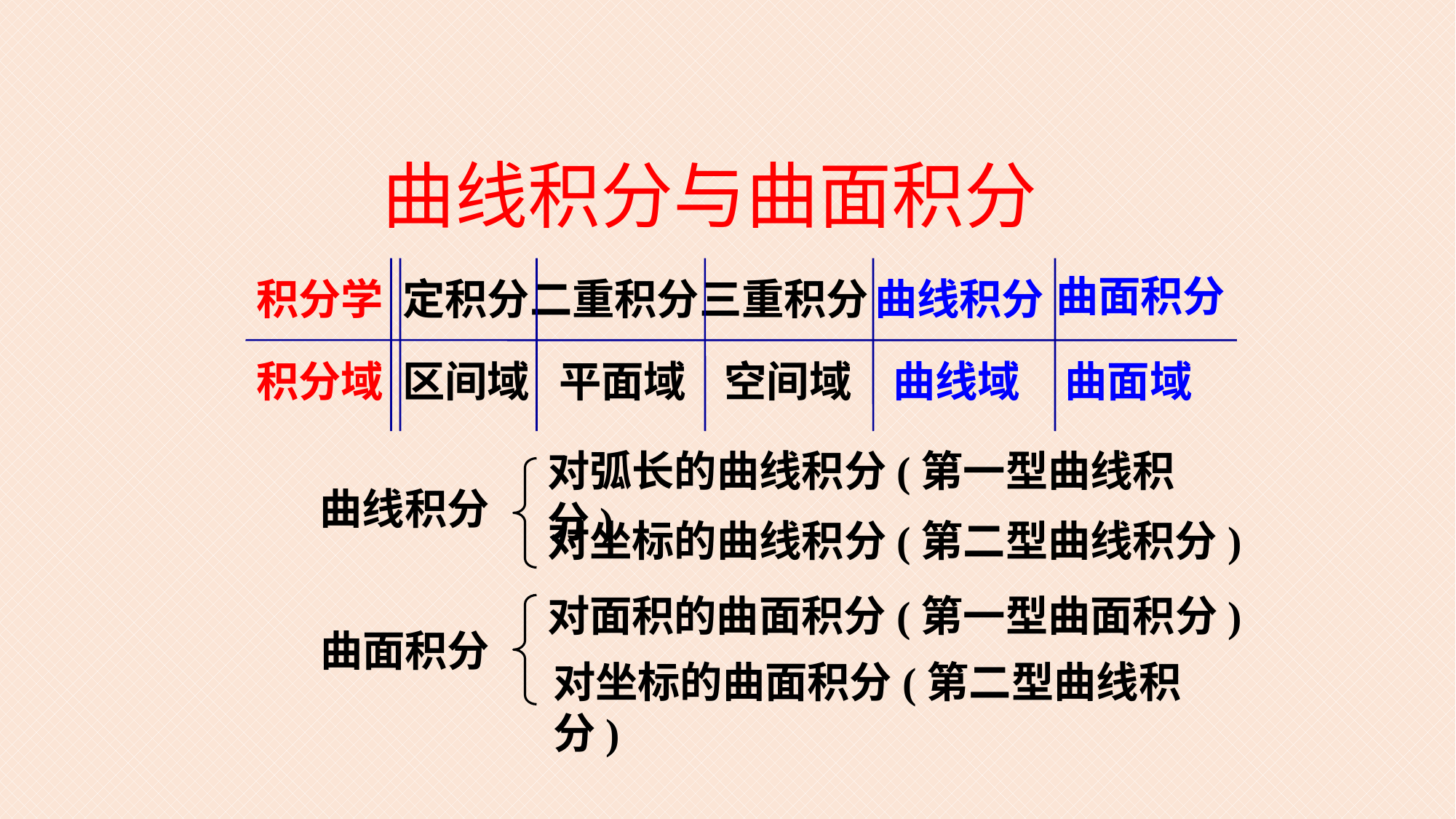

曲线积分与曲面积分

曲面积分
积分学  定积分二重积分三重积分
曲线积分

积分域  区间域   平面域    空间域
曲线域
曲面域
对弧长的曲线积分(第一型曲线积分)

曲线积分
对坐标的曲线积分(第二型曲线积分)
对面积的曲面积分(第一型曲面积分)

曲面积分
对坐标的曲面积分(第二型曲线积分)